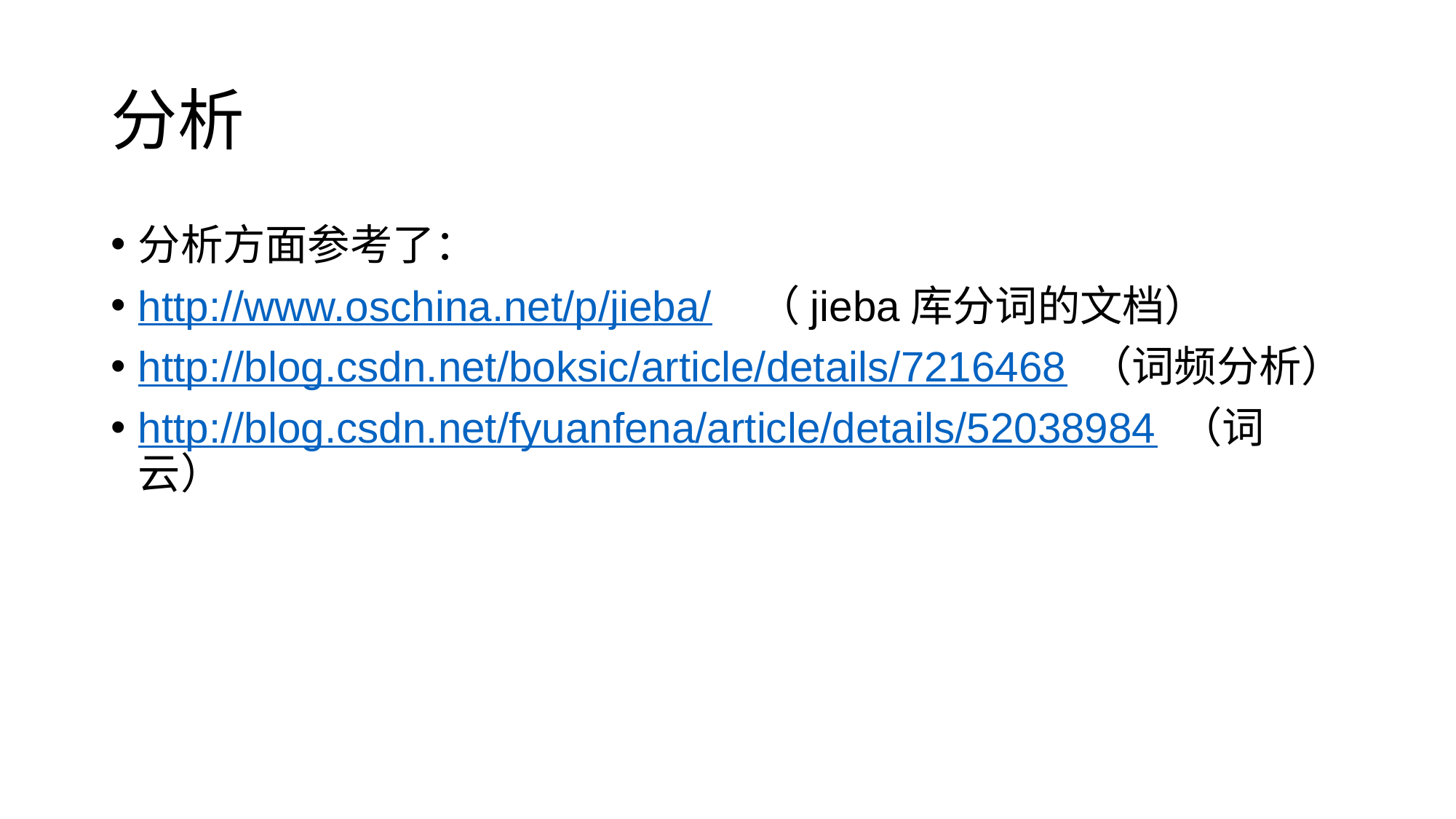

# 分析
分析方面参考了：
http://www.oschina.net/p/jieba/   （jieba库分词的文档）
http://blog.csdn.net/boksic/article/details/7216468 （词频分析）
http://blog.csdn.net/fyuanfena/article/details/52038984 （词云）